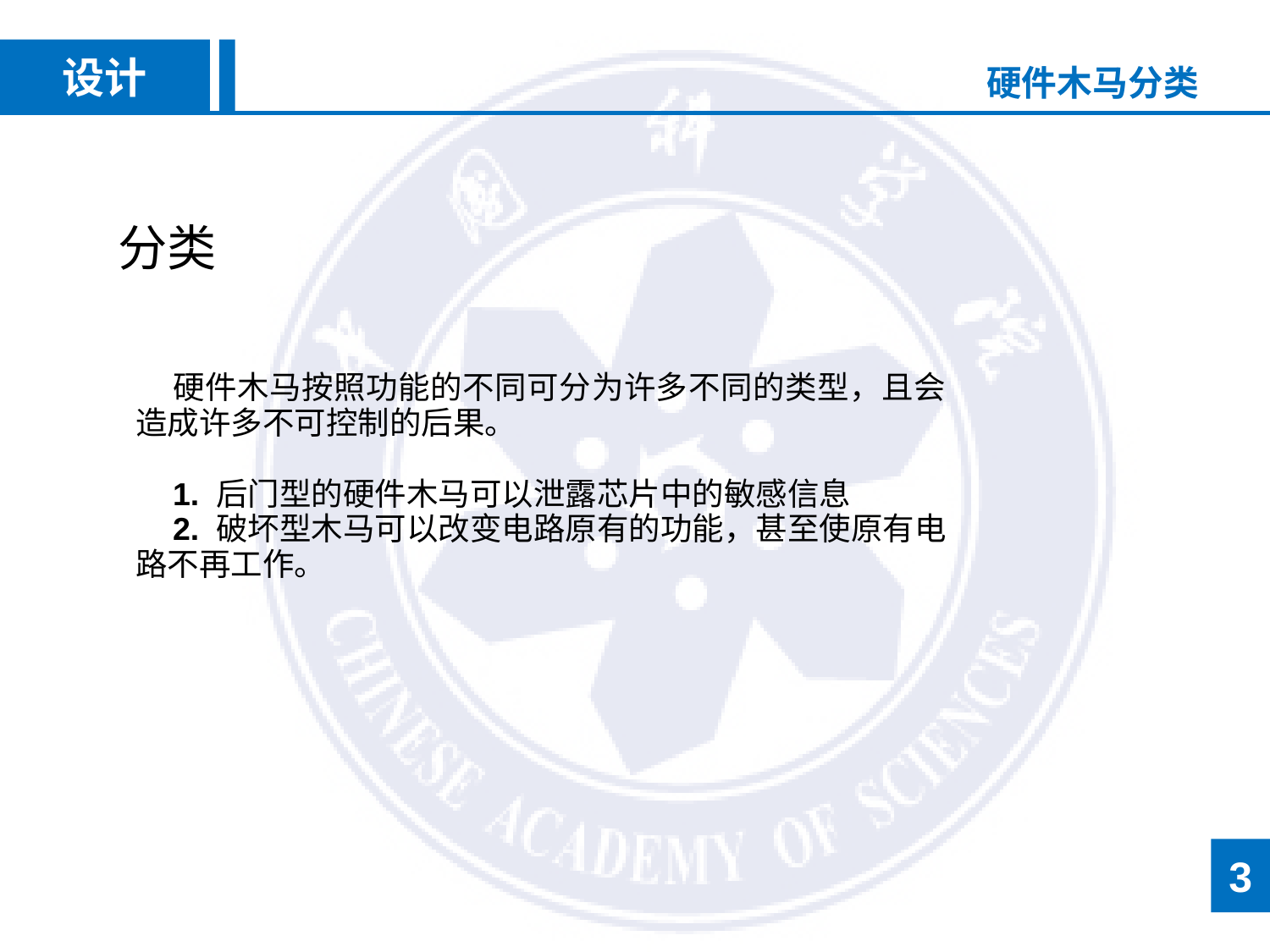

设计

硬件木马分类
分类
硬件木马按照功能的不同可分为许多不同的类型，且会造成许多不可控制的后果。

1. 后门型的硬件木马可以泄露芯片中的敏感信息
2. 破坏型木马可以改变电路原有的功能，甚至使原有电路不再工作。
3